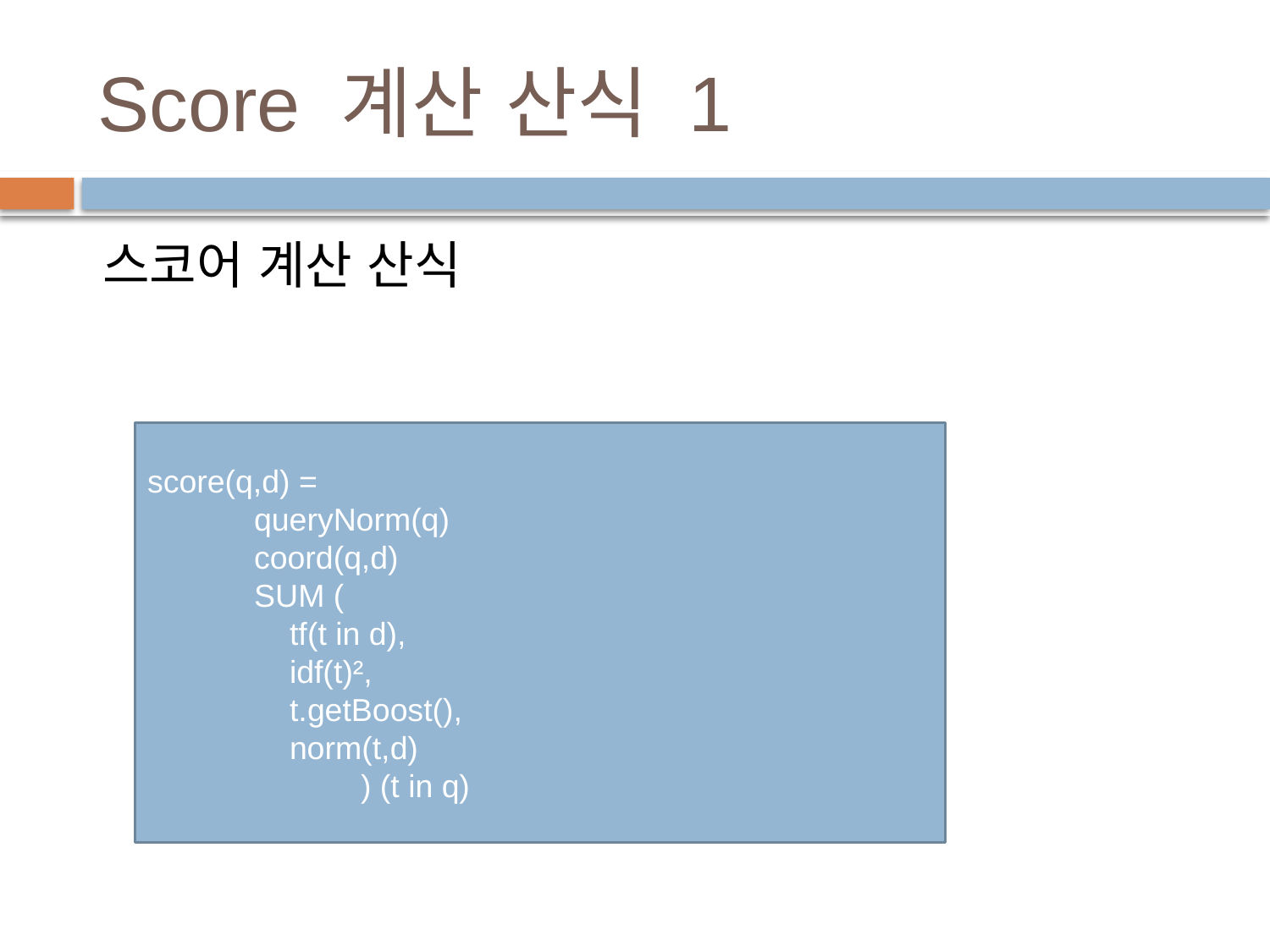

# Score 계산 산식 1
 스코어 계산 산식
score(q,d) =
            queryNorm(q)
            coord(q,d)
            SUM (
                tf(t in d),
                idf(t)²,
                t.getBoost(),
                norm(t,d)
                        ) (t in q)